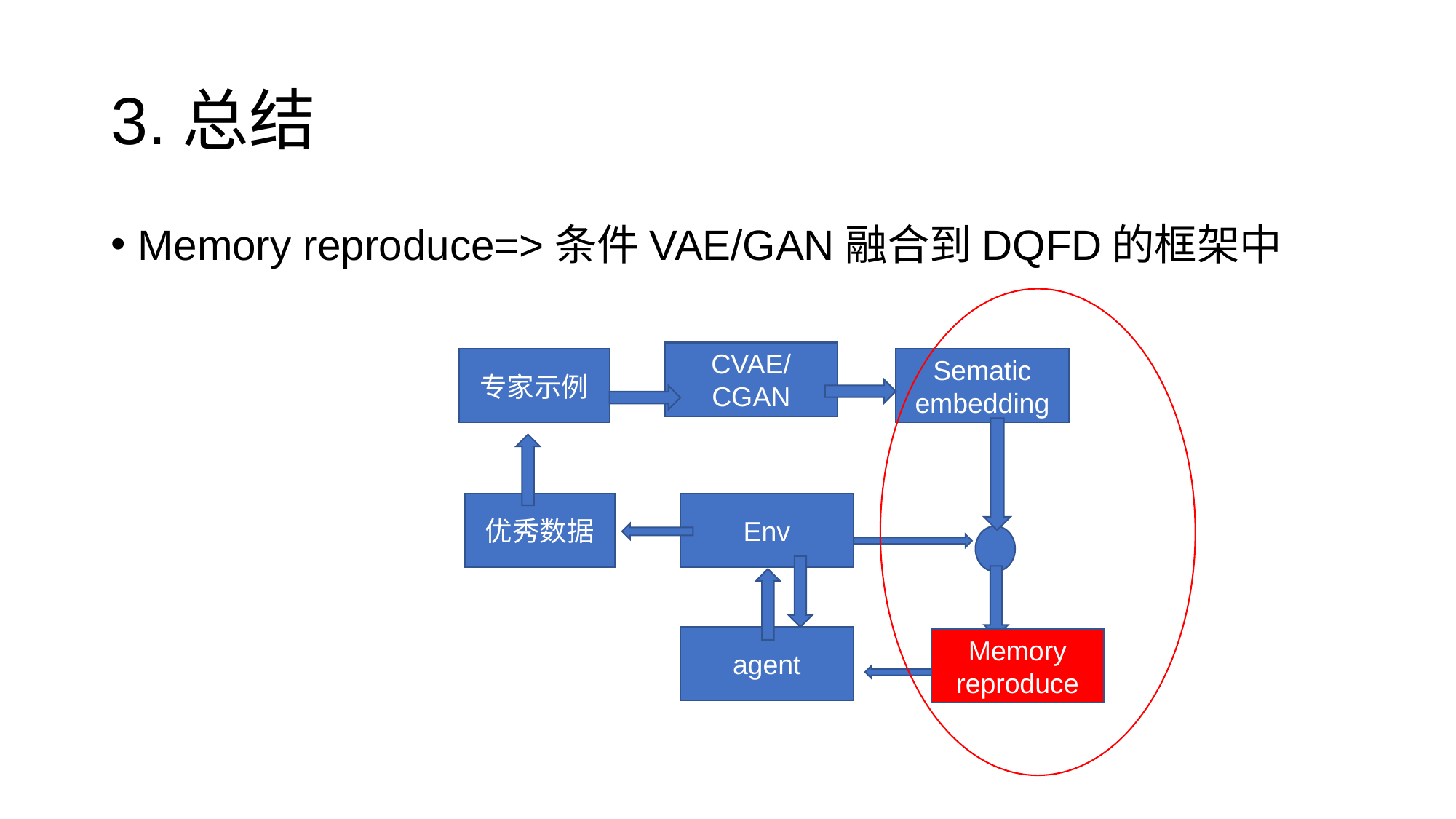

# 3.总结
Memory reproduce=>条件VAE/GAN融合到DQFD的框架中

CVAE/CGAN
专家示例
Sematic embedding

优秀数据
Env

agent
Memory reproduce